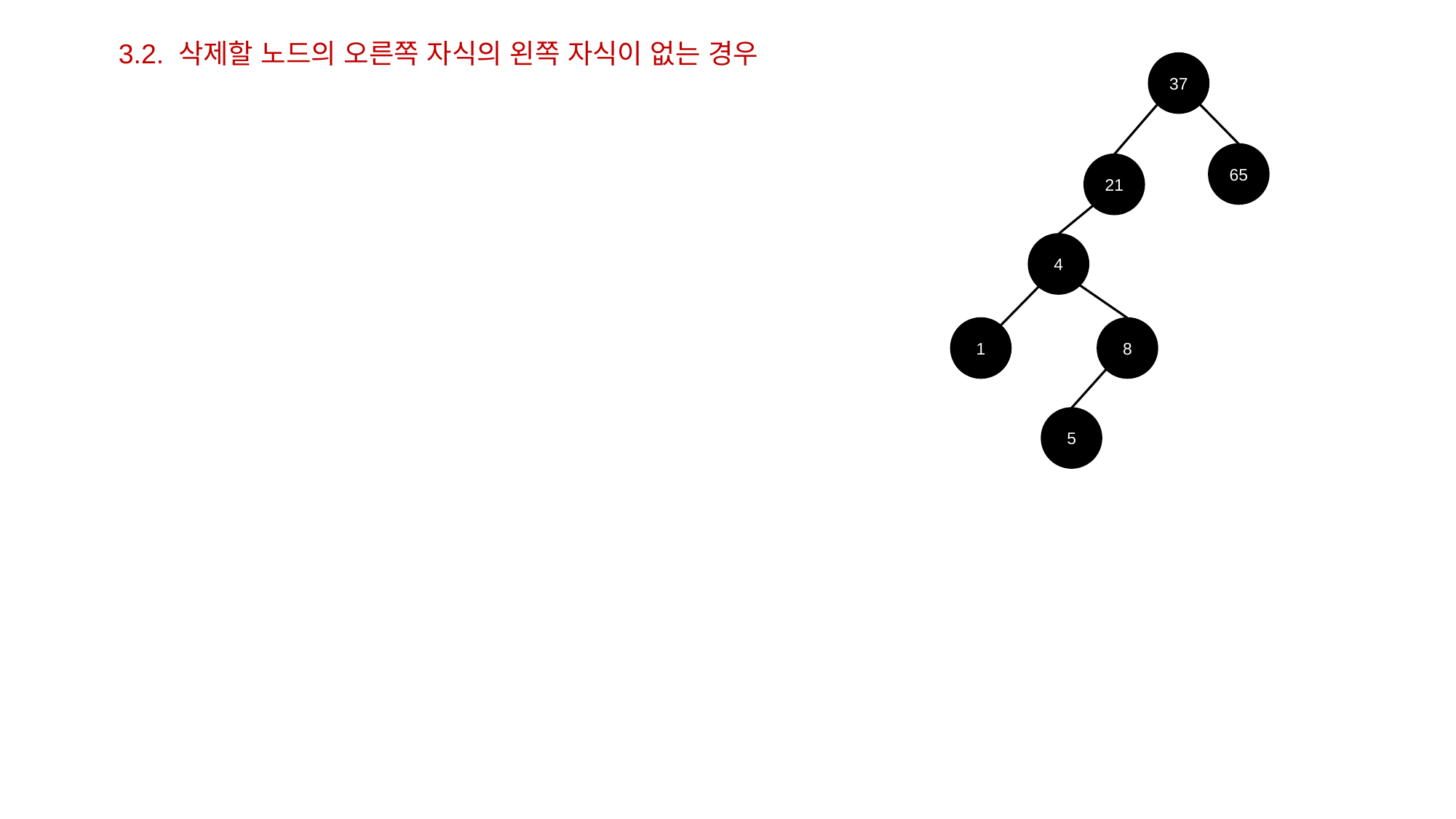

3.2. 삭제할 노드의 오른쪽 자식의 왼쪽 자식이 없는 경우
37
65
21
4
1
8
5